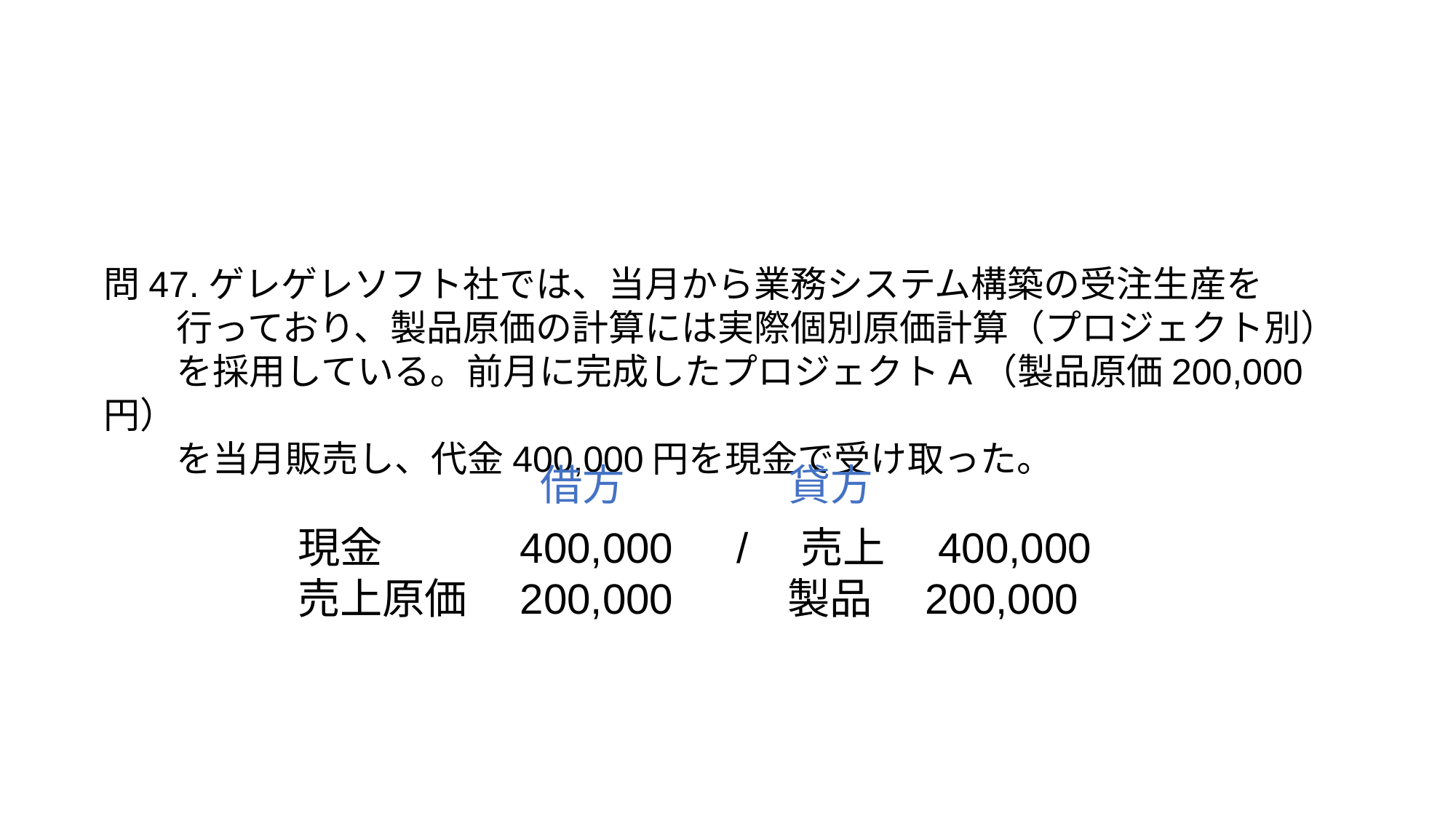

問47.ゲレゲレソフト社では、当月から業務システム構築の受注生産を
　　行っており、製品原価の計算には実際個別原価計算（プロジェクト別）
　　を採用している。前月に完成したプロジェクトA（製品原価200,000円）
　　を当月販売し、代金400,000円を現金で受け取った。
借方
貸方
現金　　　400,000　/　売上　400,000
売上原価　200,000　　  製品　200,000